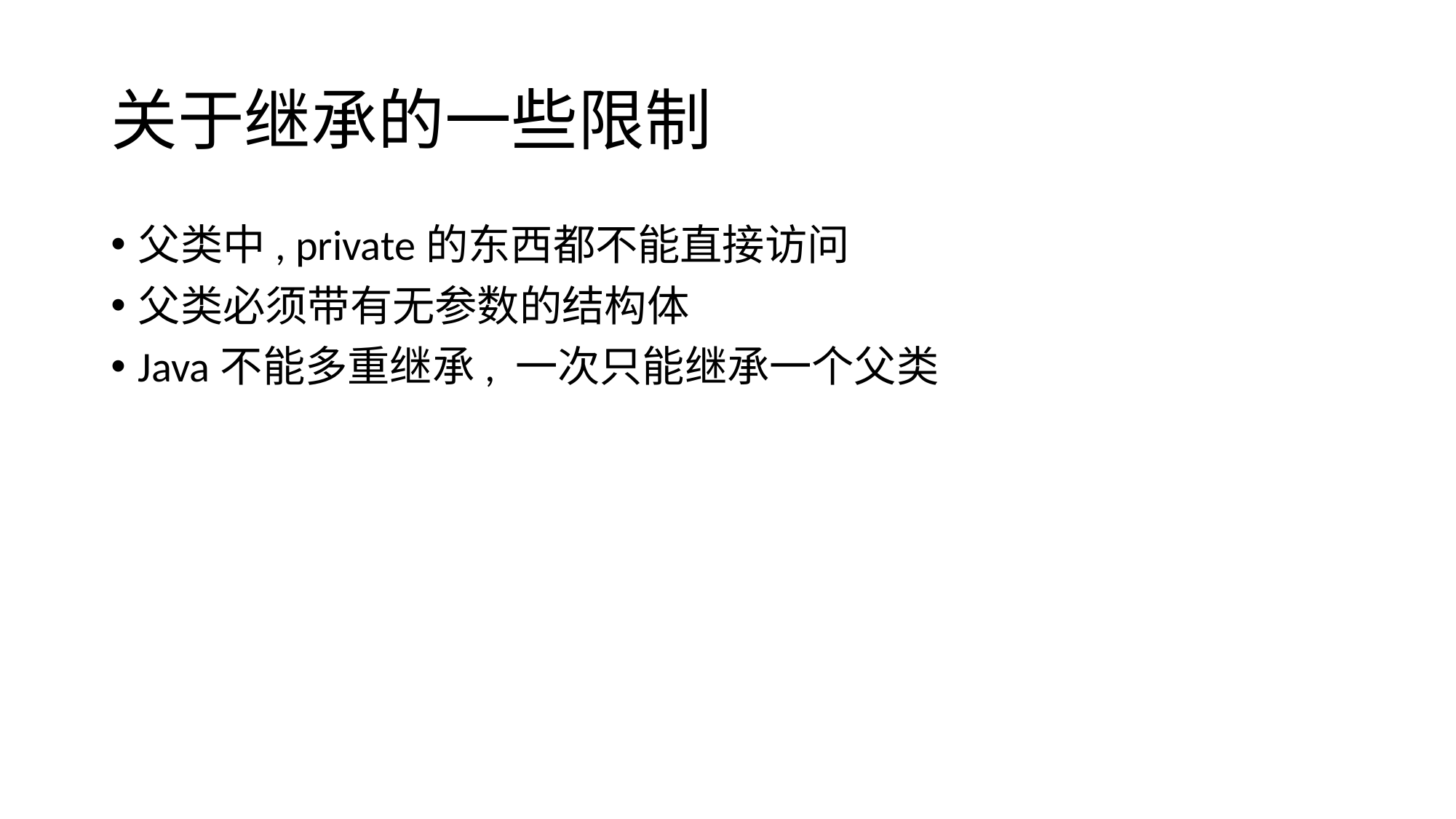

# 关于继承的一些限制
父类中, private的东西都不能直接访问
父类必须带有无参数的结构体
Java不能多重继承, 一次只能继承一个父类